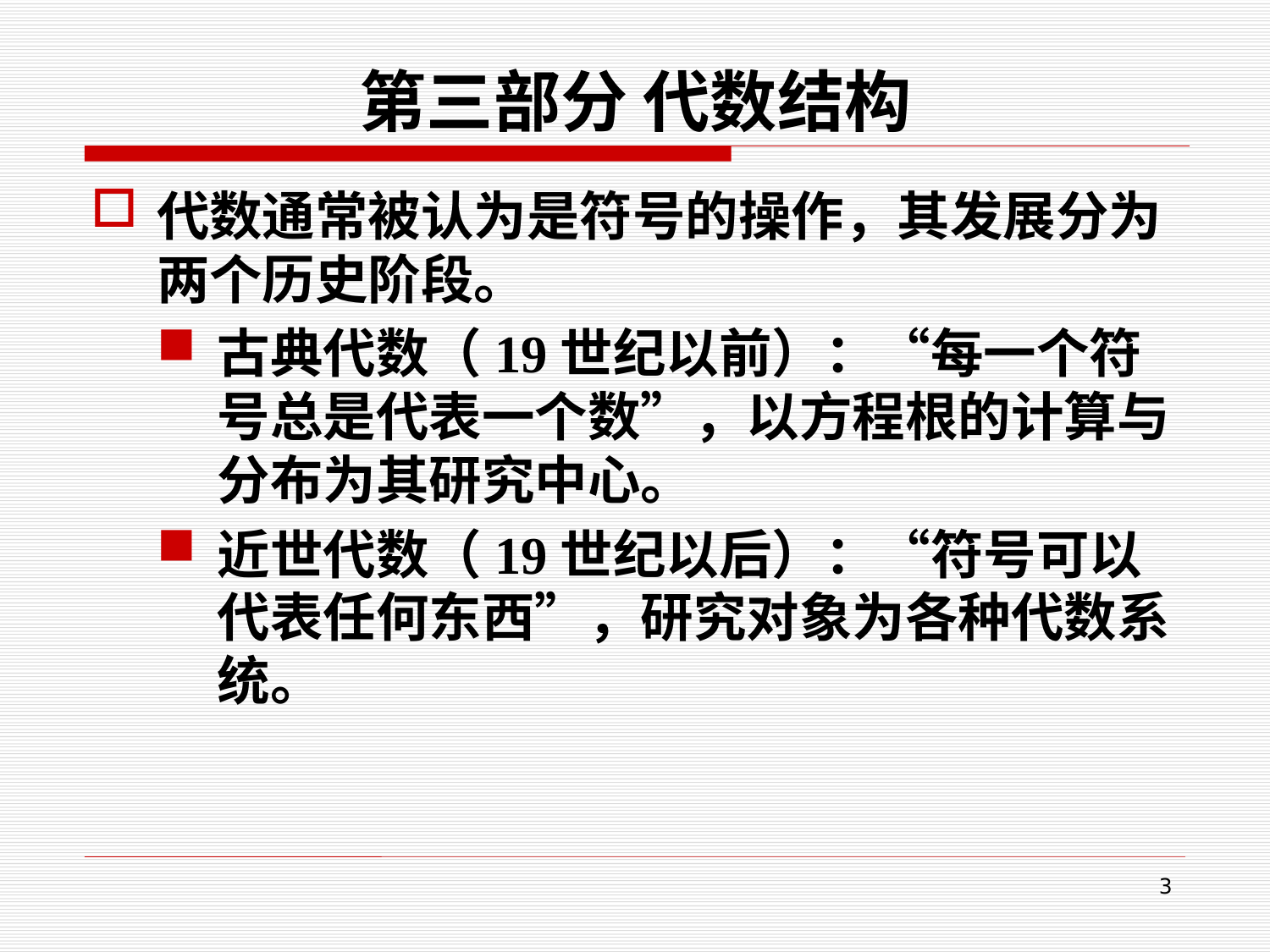

# 第三部分 代数结构
代数通常被认为是符号的操作，其发展分为两个历史阶段。
古典代数（19世纪以前）：“每一个符号总是代表一个数”，以方程根的计算与分布为其研究中心。
近世代数（19世纪以后）：“符号可以代表任何东西”，研究对象为各种代数系统。
3